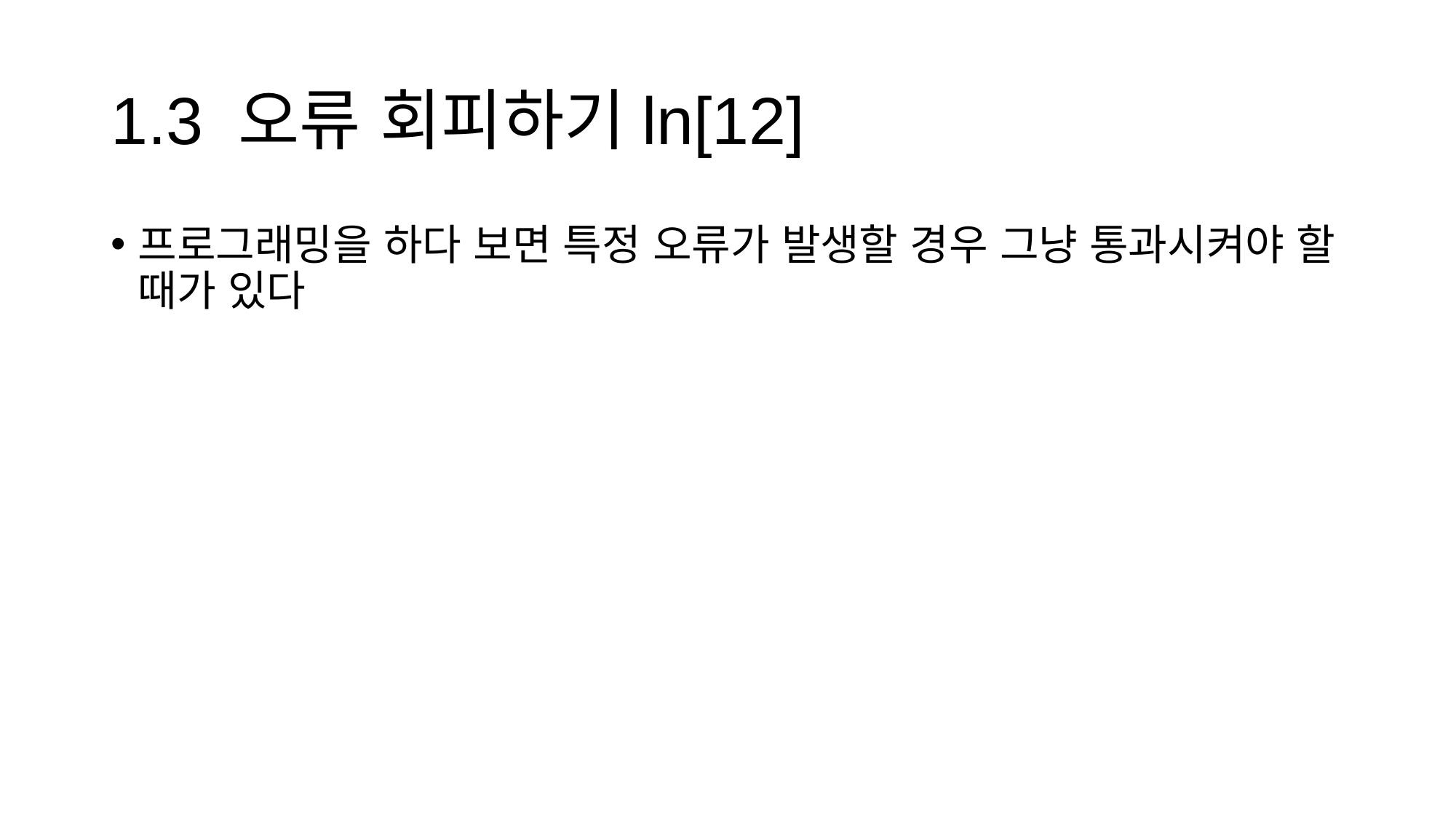

# 1.3 오류 회피하기ln[12]
프로그래밍을 하다 보면 특정 오류가 발생할 경우 그냥 통과시켜야 할 때가 있다